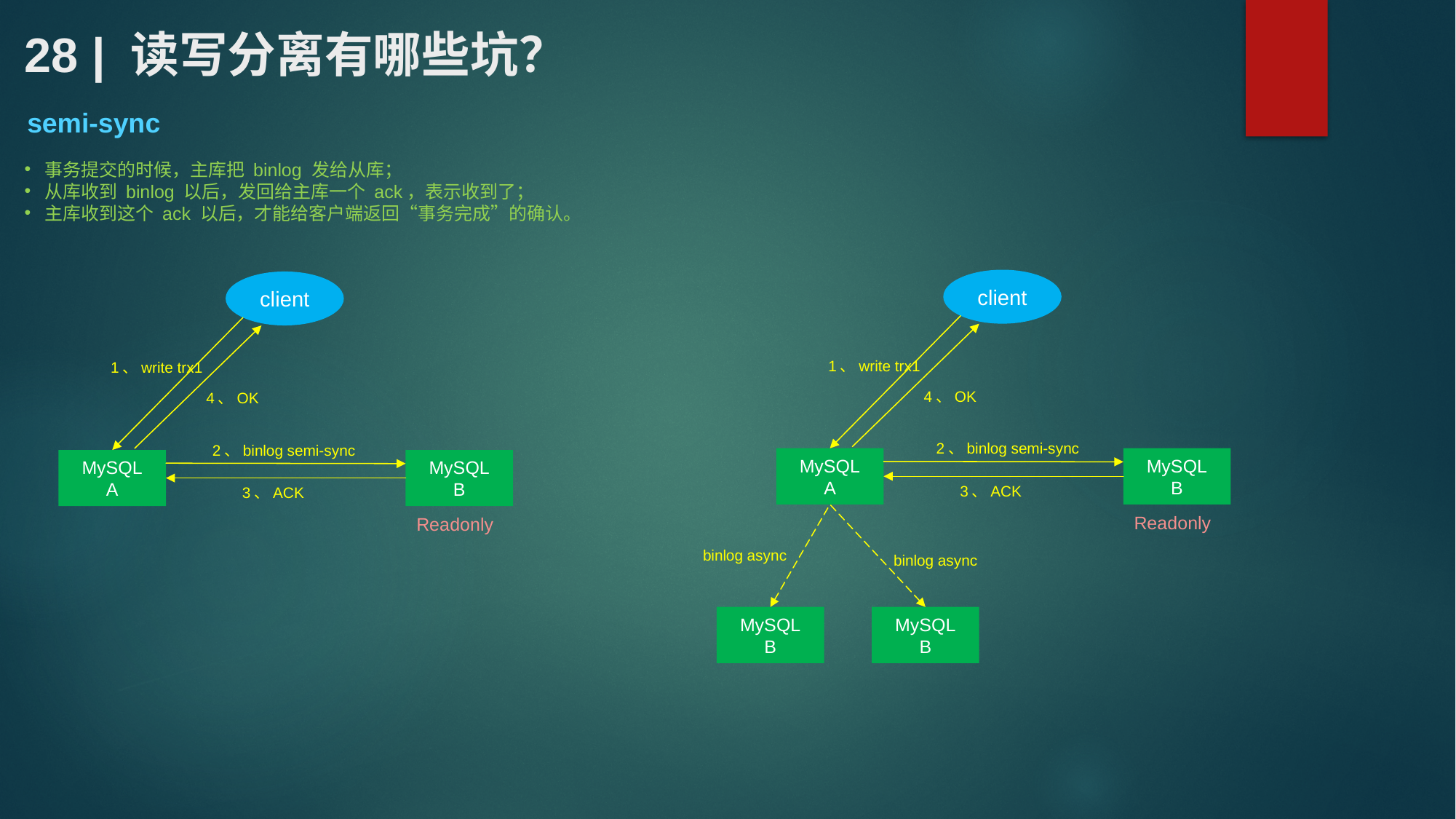

# 28 | 读写分离有哪些坑？
semi-sync
事务提交的时候，主库把 binlog 发给从库；
从库收到 binlog 以后，发回给主库一个 ack，表示收到了；
主库收到这个 ack 以后，才能给客户端返回“事务完成”的确认。
client
client
1、write trx1
1、write trx1
4、OK
4、OK
2、binlog semi-sync
2、binlog semi-sync
MySQL
A
MySQL
B
MySQL
A
MySQL
B
3、ACK
3、ACK
Readonly
Readonly
binlog async
binlog async
MySQL
B
MySQL
B